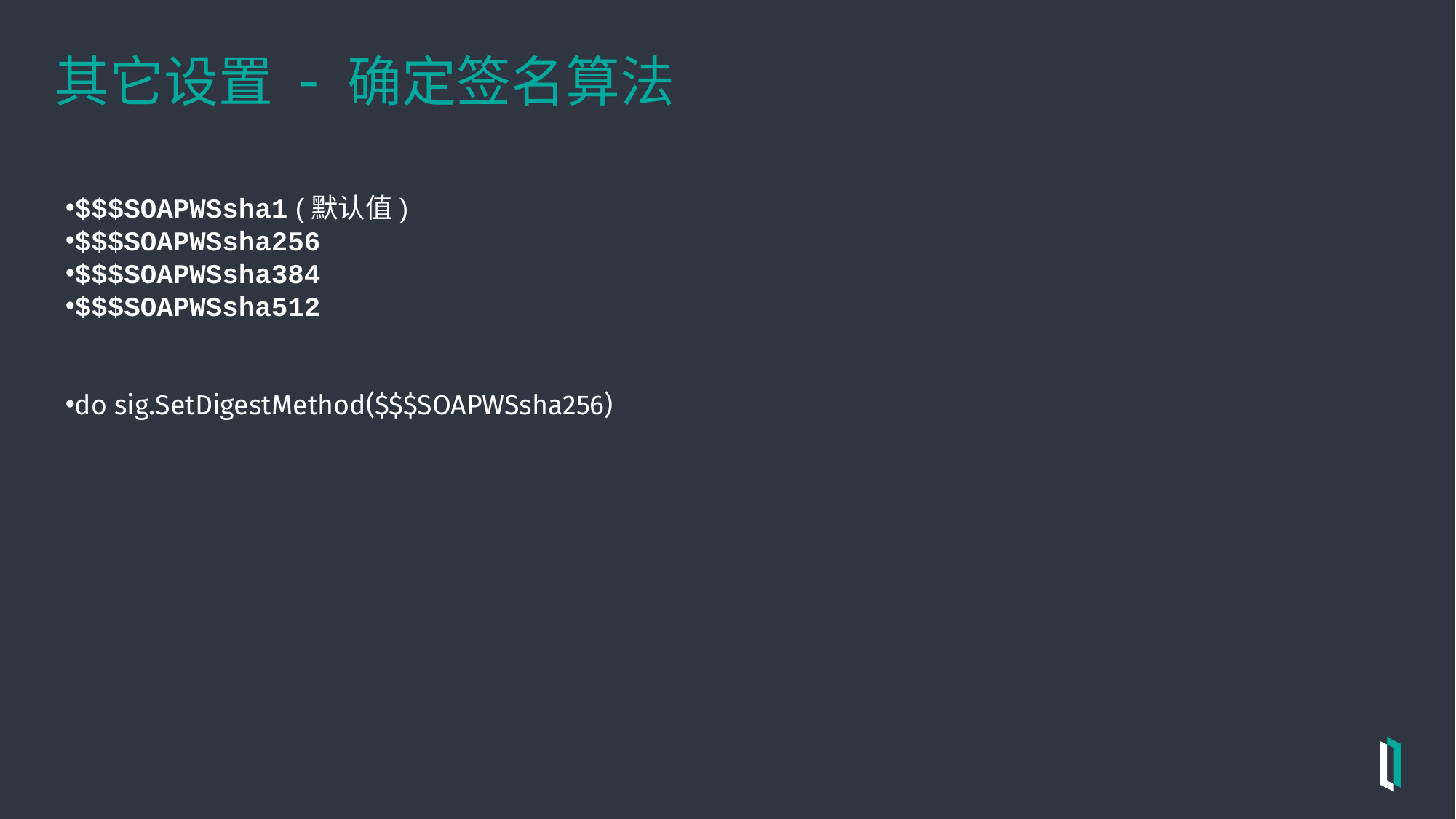

# 其它设置 - 确定签名算法
$$$SOAPWSsha1 (默认值)
$$$SOAPWSsha256
$$$SOAPWSsha384
$$$SOAPWSsha512

do sig.SetDigestMethod($$$SOAPWSsha256)